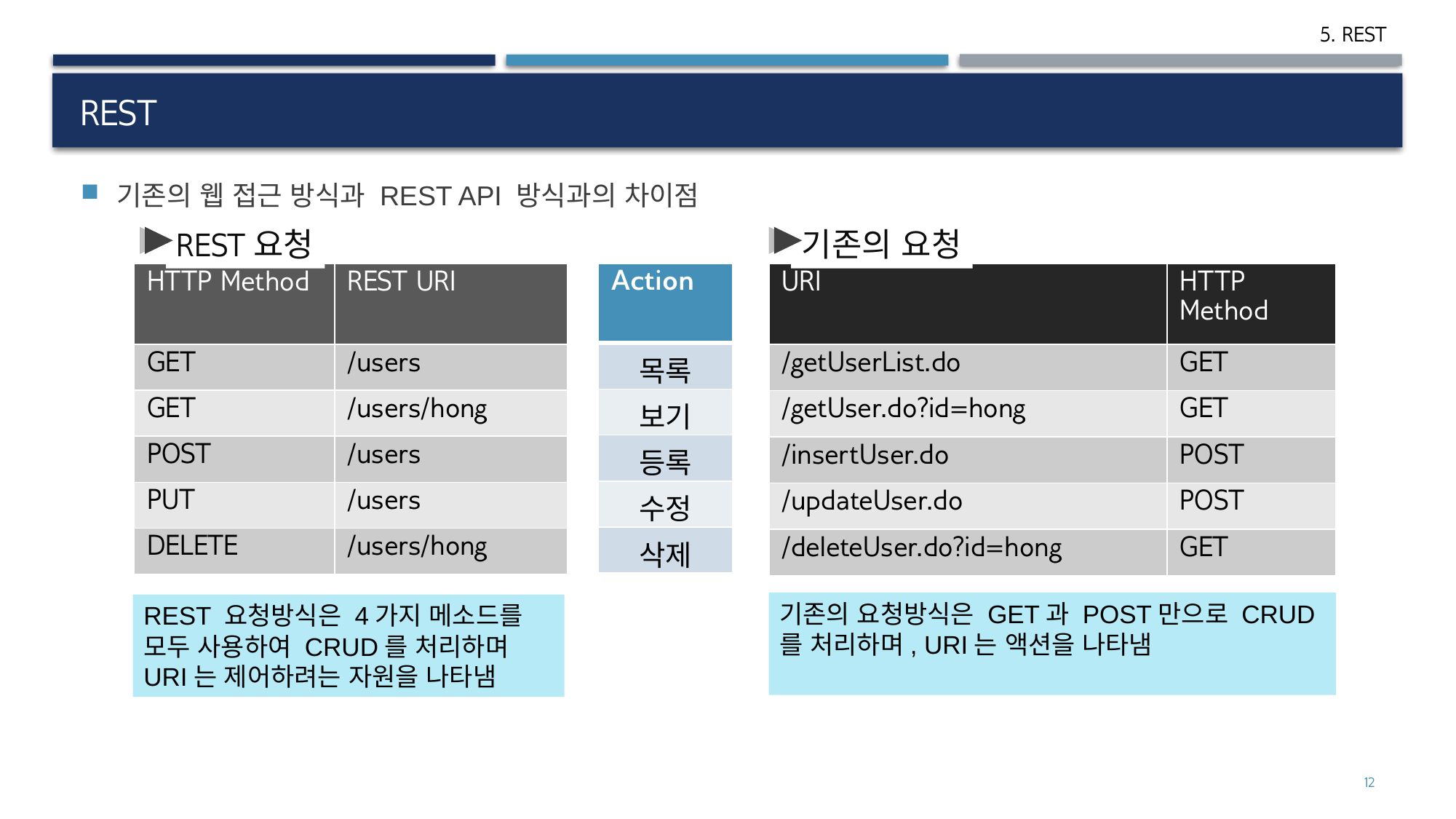

# REST
기존의 웹 접근 방식과 REST API 방식과의 차이점
REST요청
기존의 요청

| Action |
| --- |
| 목록 |
| 보기 |
| 등록 |
| 수정 |
| 삭제 |
| URI | HTTP Method |
| --- | --- |
| /getUserList.do | GET |
| /getUser.do?id=hong | GET |
| /insertUser.do | POST |
| /updateUser.do | POST |
| /deleteUser.do?id=hong | GET |
| HTTP Method | REST URI |
| --- | --- |
| GET | /users |
| GET | /users/hong |
| POST | /users |
| PUT | /users |
| DELETE | /users/hong |
기존의 요청방식은 GET과 POST만으로 CRUD를 처리하며, URI는 액션을 나타냄

REST 요청방식은 4가지 메소드를 모두 사용하여 CRUD를 처리하며 URI는 제어하려는 자원을 나타냄
12